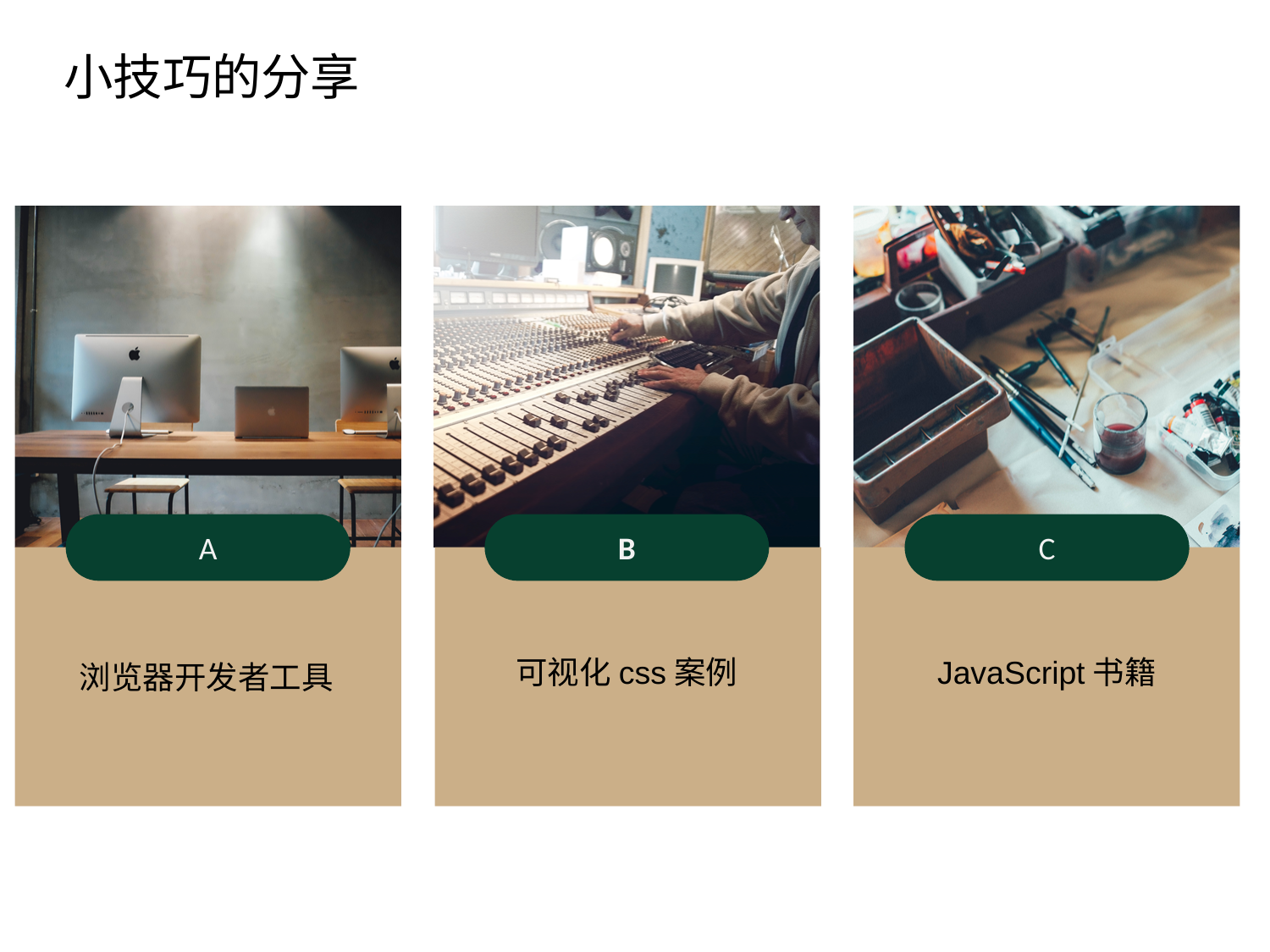

小技巧的分享

点击添加文本
点击添加文本
A
B
C

点击添加文本
可视化css案例
JavaScript书籍
浏览器开发者工具
点击添加文本